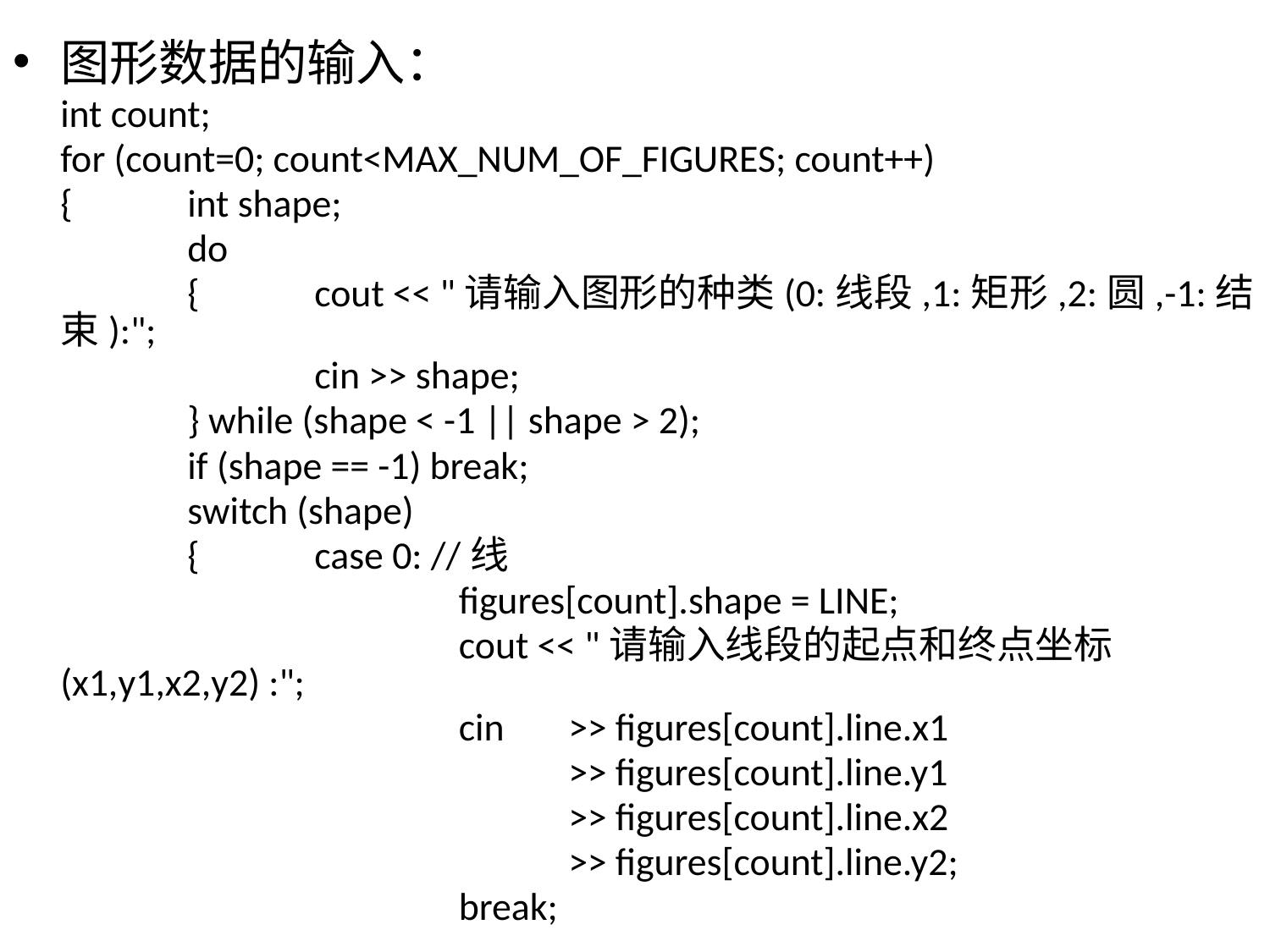

图形数据的输入：
	int count;
	for (count=0; count<MAX_NUM_OF_FIGURES; count++)
	{	int shape;
		do
		{	cout << "请输入图形的种类(0:线段,1:矩形,2:圆,-1:结束):";
			cin >> shape;
		} while (shape < -1 || shape > 2);
		if (shape == -1) break;
		switch (shape)
		{ 	case 0: //线
				  figures[count].shape = LINE;
				  cout << "请输入线段的起点和终点坐标 (x1,y1,x2,y2) :";
				  cin 	>> figures[count].line.x1
					>> figures[count].line.y1
					>> figures[count].line.x2
					>> figures[count].line.y2;
  	 			  break;